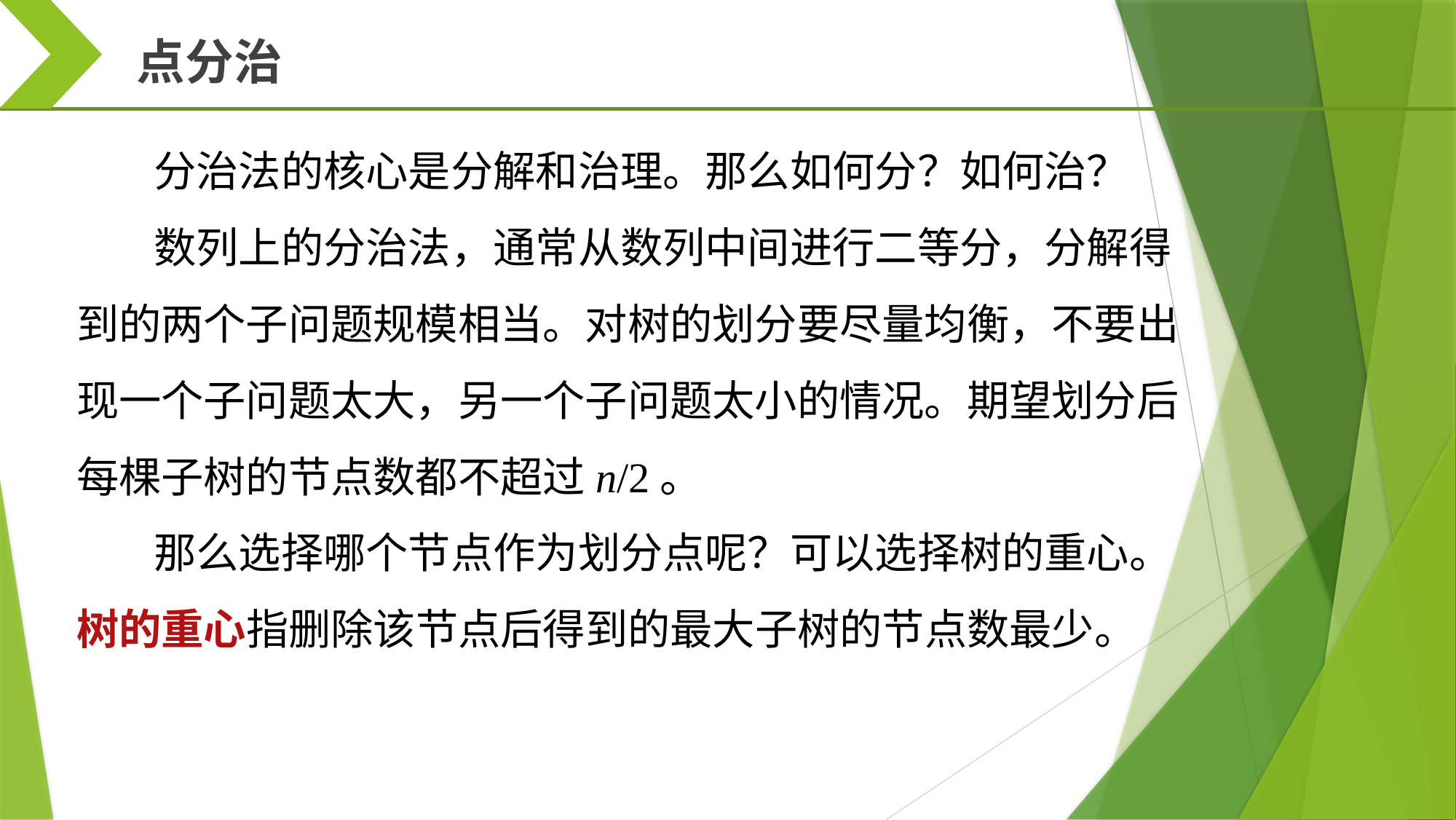

点分治
分治法的核心是分解和治理。那么如何分？如何治？
数列上的分治法，通常从数列中间进行二等分，分解得到的两个子问题规模相当。对树的划分要尽量均衡，不要出现一个子问题太大，另一个子问题太小的情况。期望划分后每棵子树的节点数都不超过n/2。
那么选择哪个节点作为划分点呢？可以选择树的重心。树的重心指删除该节点后得到的最大子树的节点数最少。